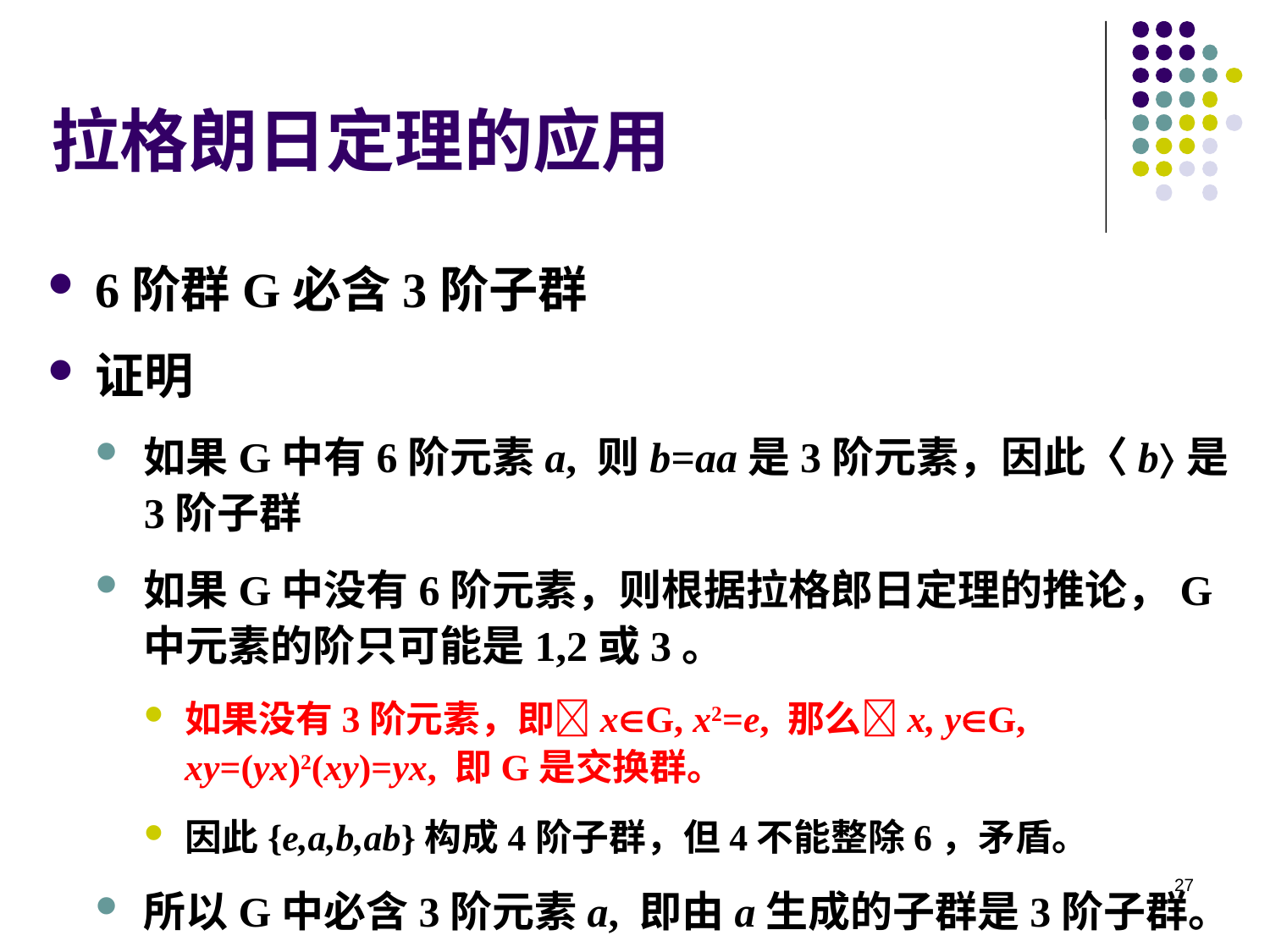

# 拉格朗日定理的应用
6阶群G必含3阶子群
证明
如果G中有6阶元素a, 则b=aa是3阶元素，因此〈b〉是3阶子群
如果G中没有6阶元素，则根据拉格郎日定理的推论，G中元素的阶只可能是1,2或3。
如果没有3阶元素，即∀x∈G, x2=e, 那么∀x, y∈G, xy=(yx)2(xy)=yx, 即G是交换群。
因此{e,a,b,ab}构成4阶子群，但4不能整除6，矛盾。
所以G中必含3阶元素a, 即由a生成的子群是3阶子群。
27